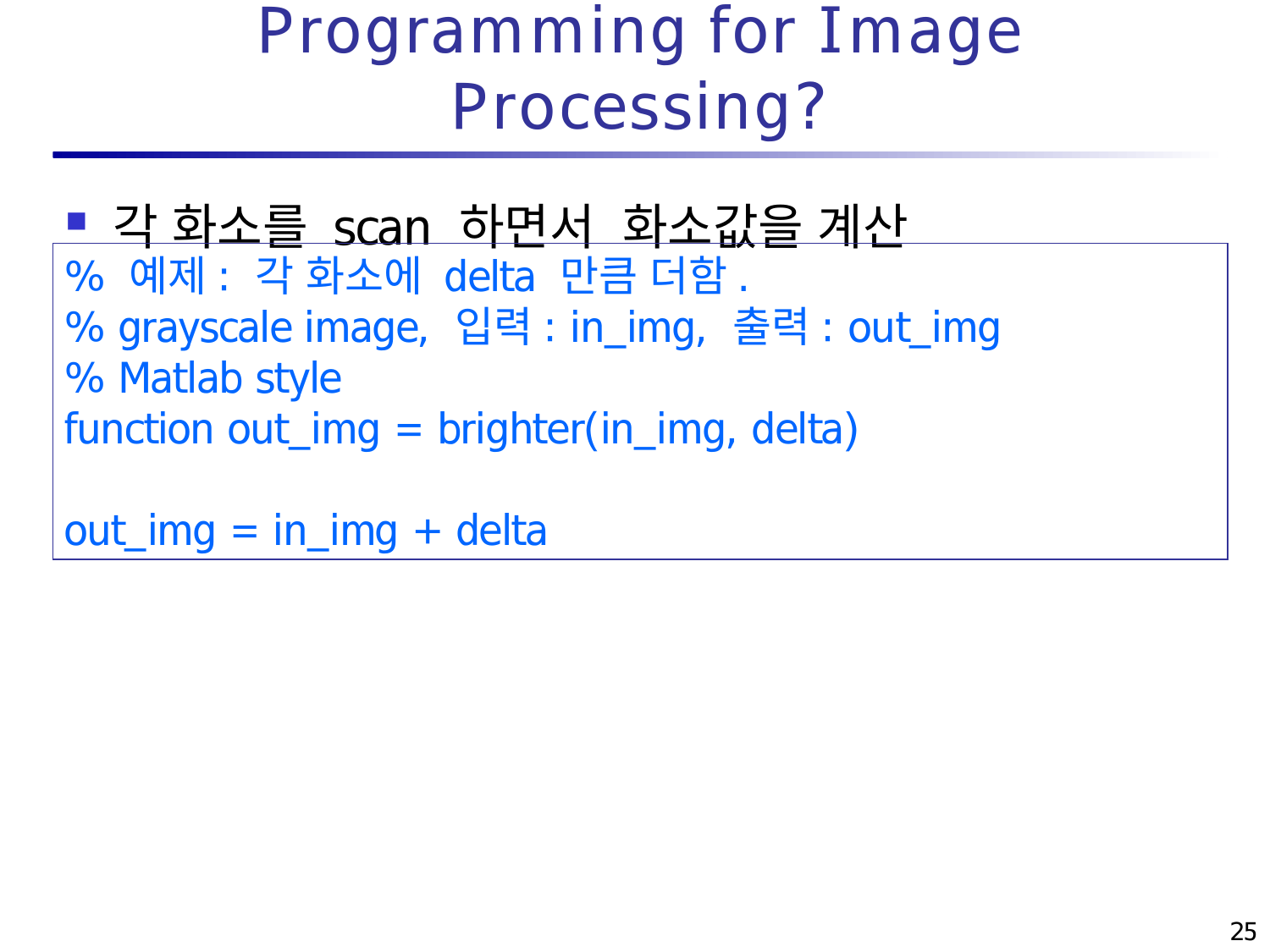

# Programming for Image Processing?
각 화소를 scan 하면서  화소값을 계산
% 예제: 각 화소에 delta 만큼 더함.
% grayscale image, 입력: in_img, 출력: out_img
% Matlab style
function out_img = brighter(in_img, delta)

out_img = in_img + delta
25